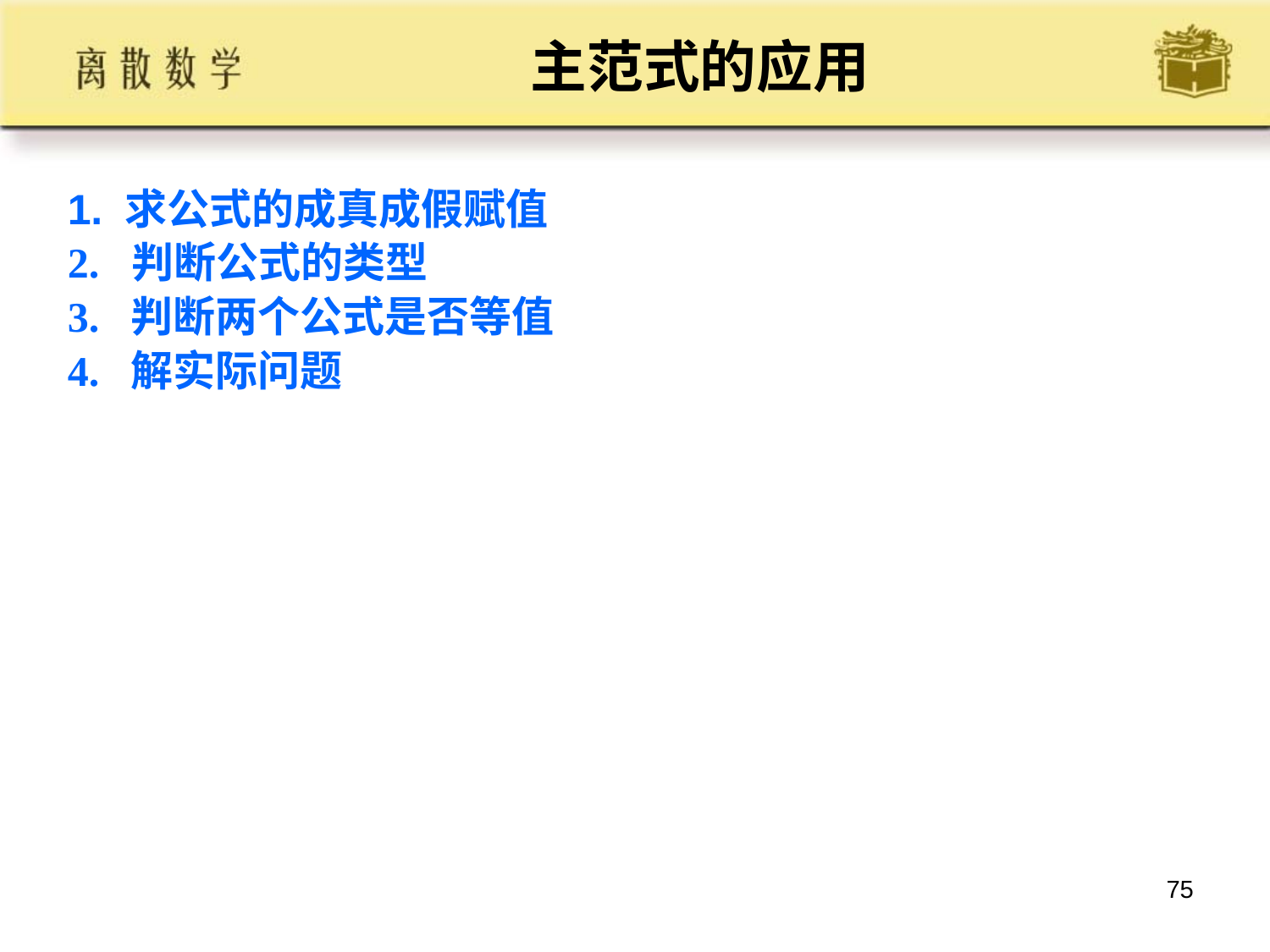

# 主范式的应用
1. 求公式的成真成假赋值
2.  判断公式的类型
3.  判断两个公式是否等值
4.  解实际问题

75